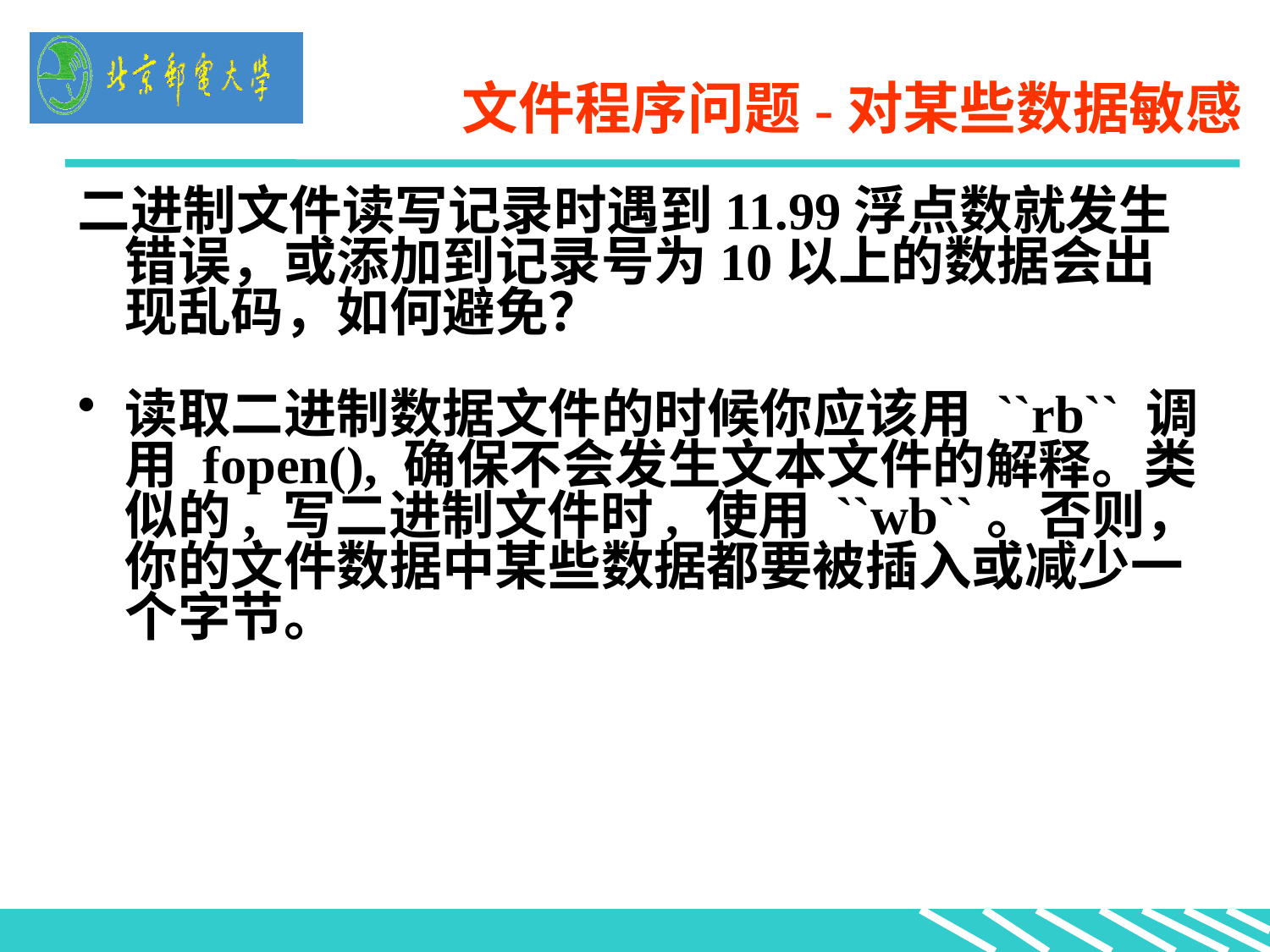

# 文件程序问题-对某些数据敏感
二进制文件读写记录时遇到11.99浮点数就发生错误，或添加到记录号为10以上的数据会出现乱码，如何避免？

读取二进制数据文件的时候你应该用 ``rb`` 调用 fopen(), 确保不会发生文本文件的解释。类似的, 写二进制文件时, 使用 ``wb``。否则，你的文件数据中某些数据都要被插入或减少一个字节。
66